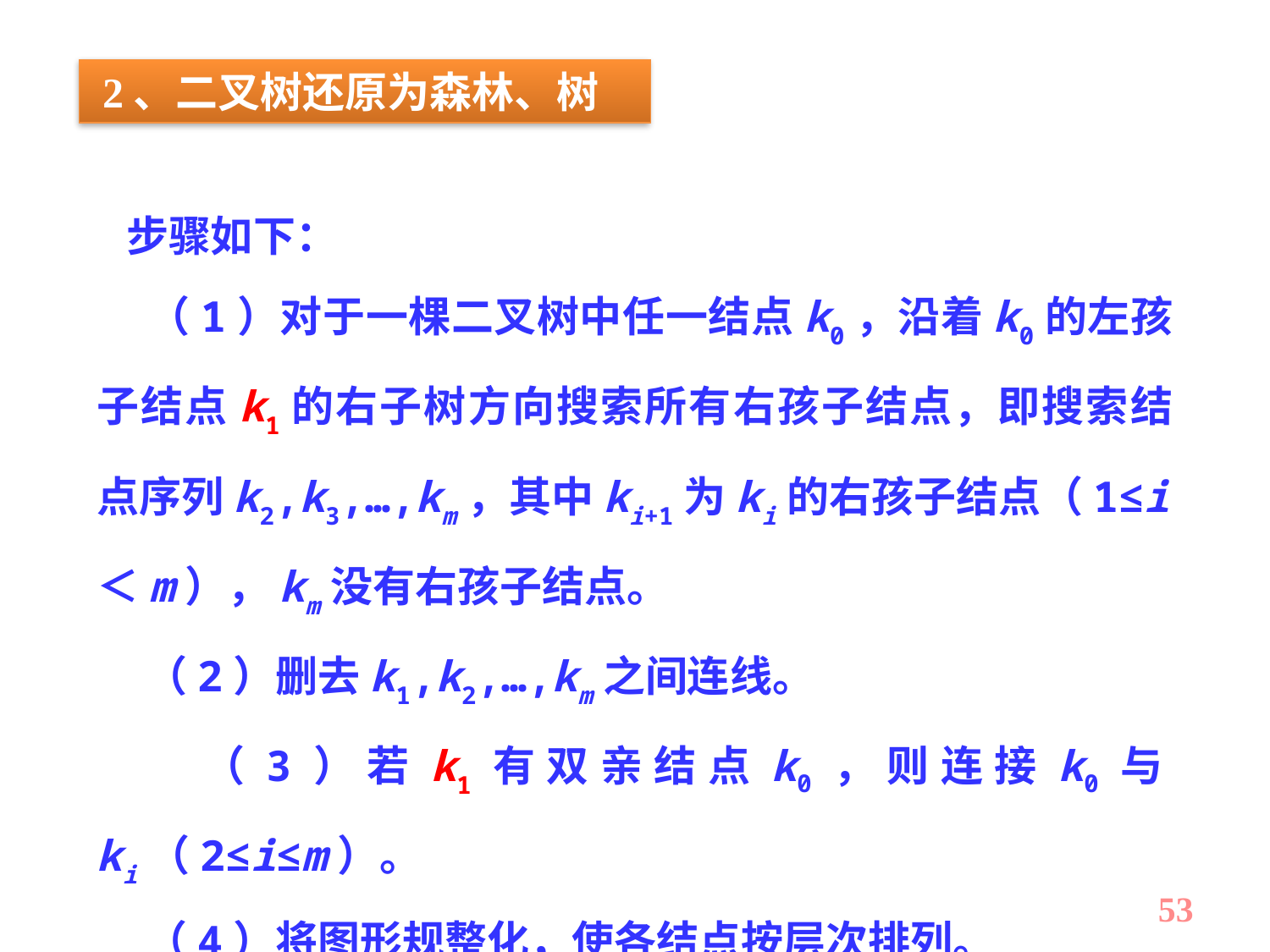

2、二叉树还原为森林、树
  步骤如下：
    （1）对于一棵二叉树中任一结点k0，沿着k0的左孩子结点k1的右子树方向搜索所有右孩子结点，即搜索结点序列k2,k3,…,km，其中ki+1为ki的右孩子结点（1≤i＜m），km没有右孩子结点。
    （2）删去k1,k2,…,km之间连线。
    （3）若k1有双亲结点k0，则连接k0与ki（2≤i≤m）。
    （4）将图形规整化，使各结点按层次排列。

53